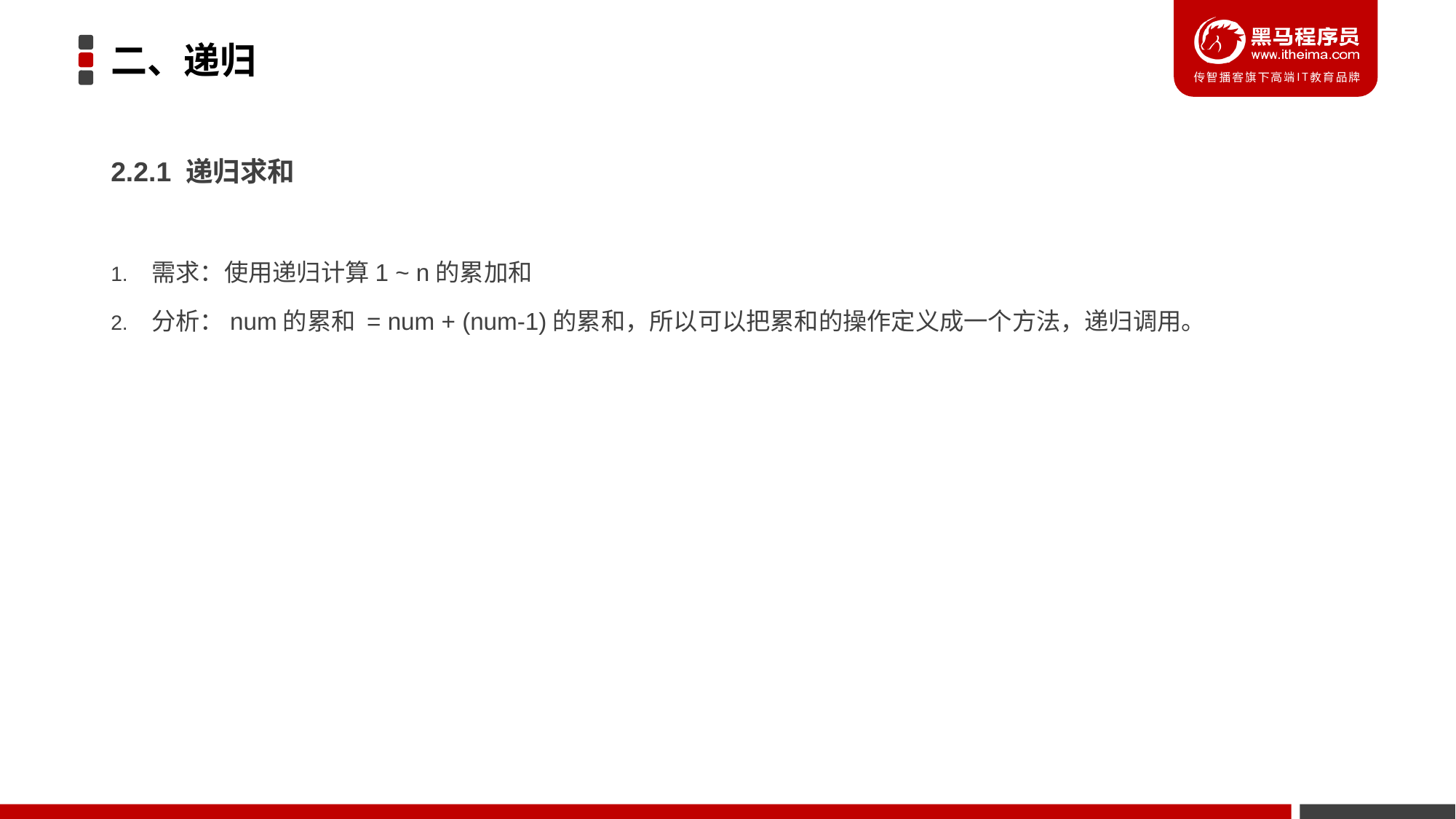

# 二、递归
2.2.1 递归求和
需求：使用递归计算1 ~ n的累加和
分析：num的累和 = num + (num-1)的累和，所以可以把累和的操作定义成一个方法，递归调用。